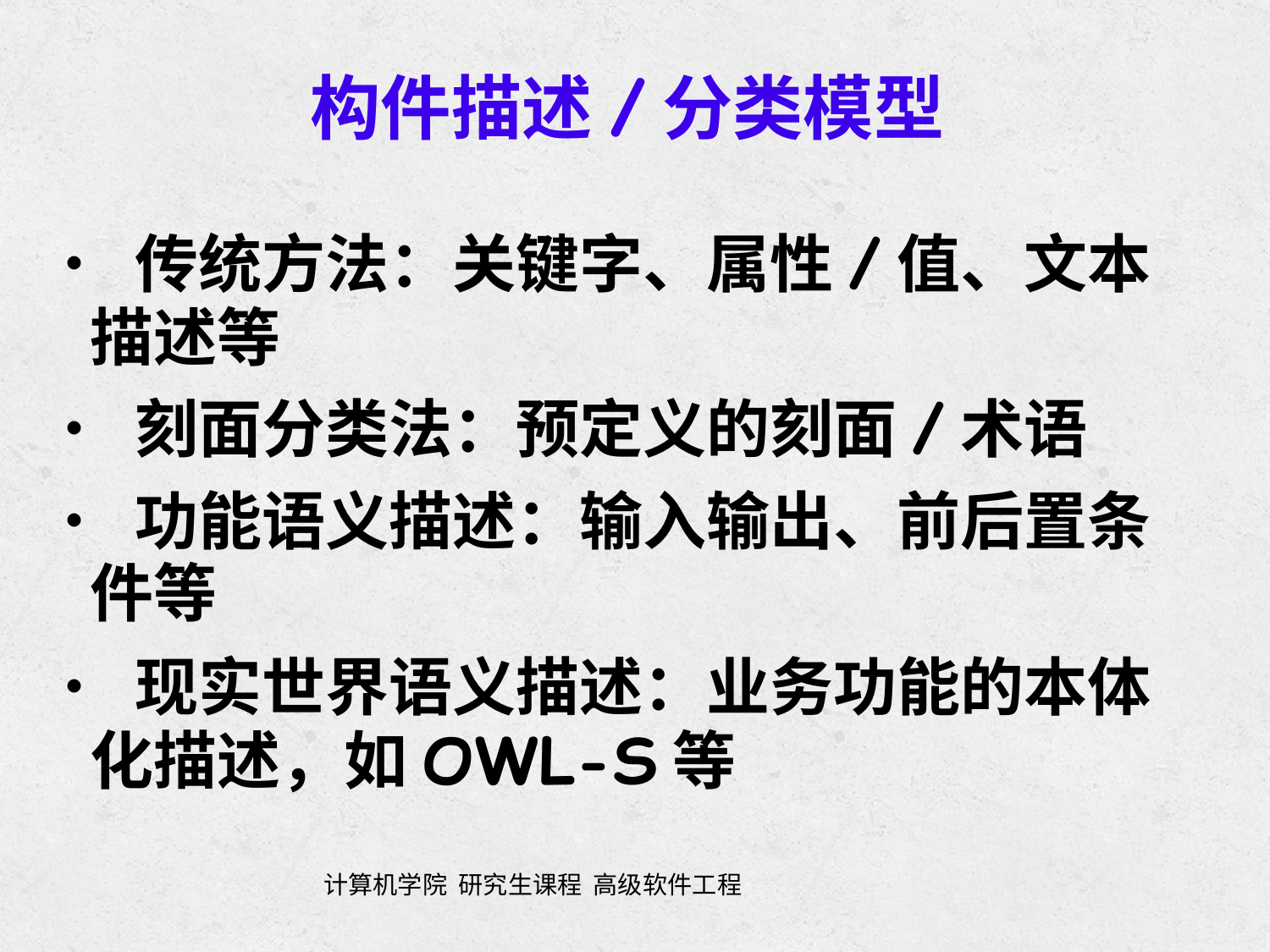

构件描述/分类模型

• 传统方法：关键字、属性/值、文本
	描述等
• 刻面分类法：预定义的刻面/术语
• 功能语义描述：输入输出、前后置条
	件等
• 现实世界语义描述：业务功能的本体
	化描述，如OWL-S等
计算机学院  研究生课程  高级软件工程